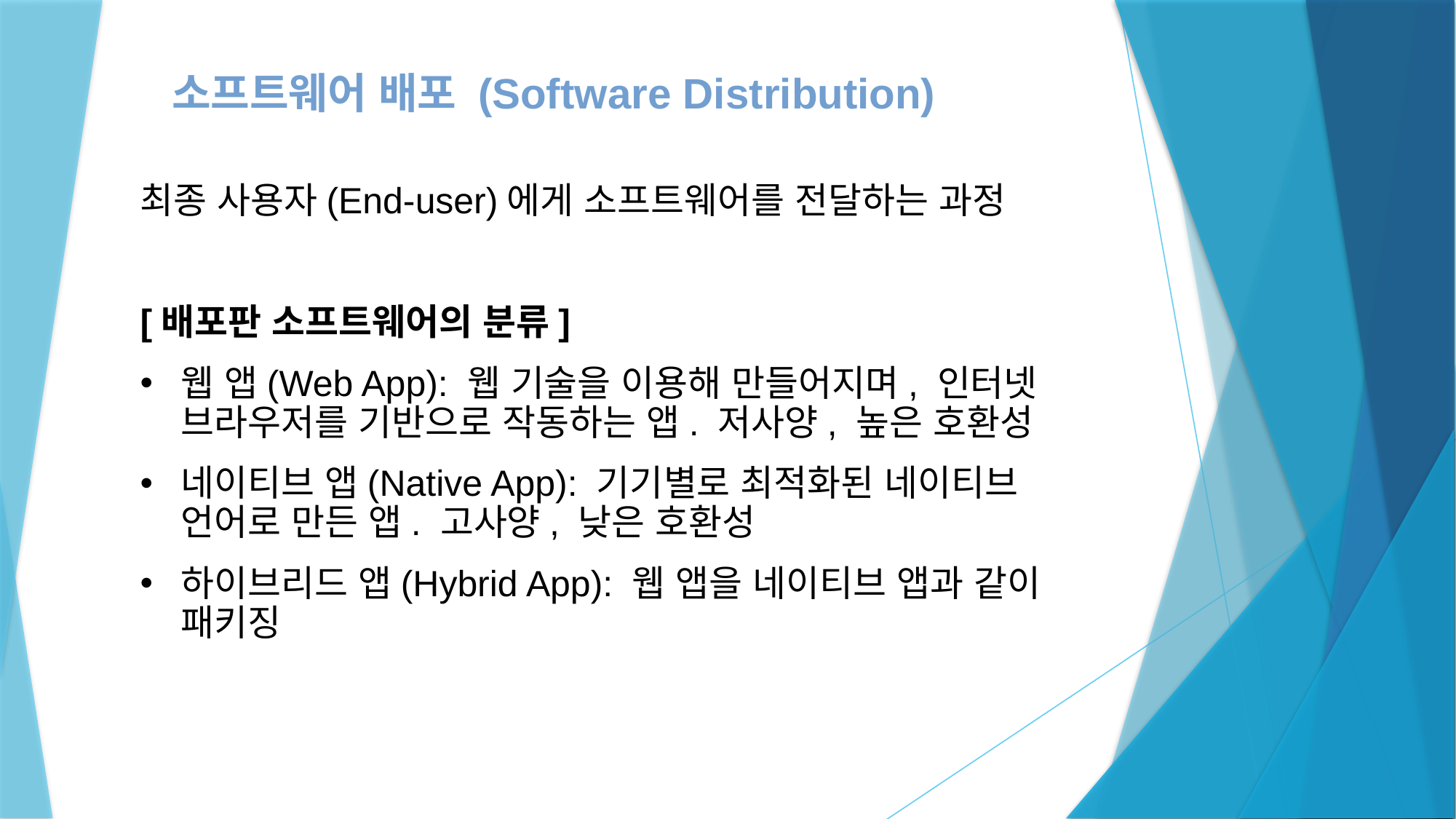

소프트웨어 배포 (Software Distribution)
최종 사용자(End-user)에게 소프트웨어를 전달하는 과정

[배포판 소프트웨어의 분류]
웹 앱(Web App): 웹 기술을 이용해 만들어지며, 인터넷 브라우저를 기반으로 작동하는 앱. 저사양, 높은 호환성
네이티브 앱(Native App): 기기별로 최적화된 네이티브 언어로 만든 앱. 고사양, 낮은 호환성
하이브리드 앱(Hybrid App): 웹 앱을 네이티브 앱과 같이 패키징